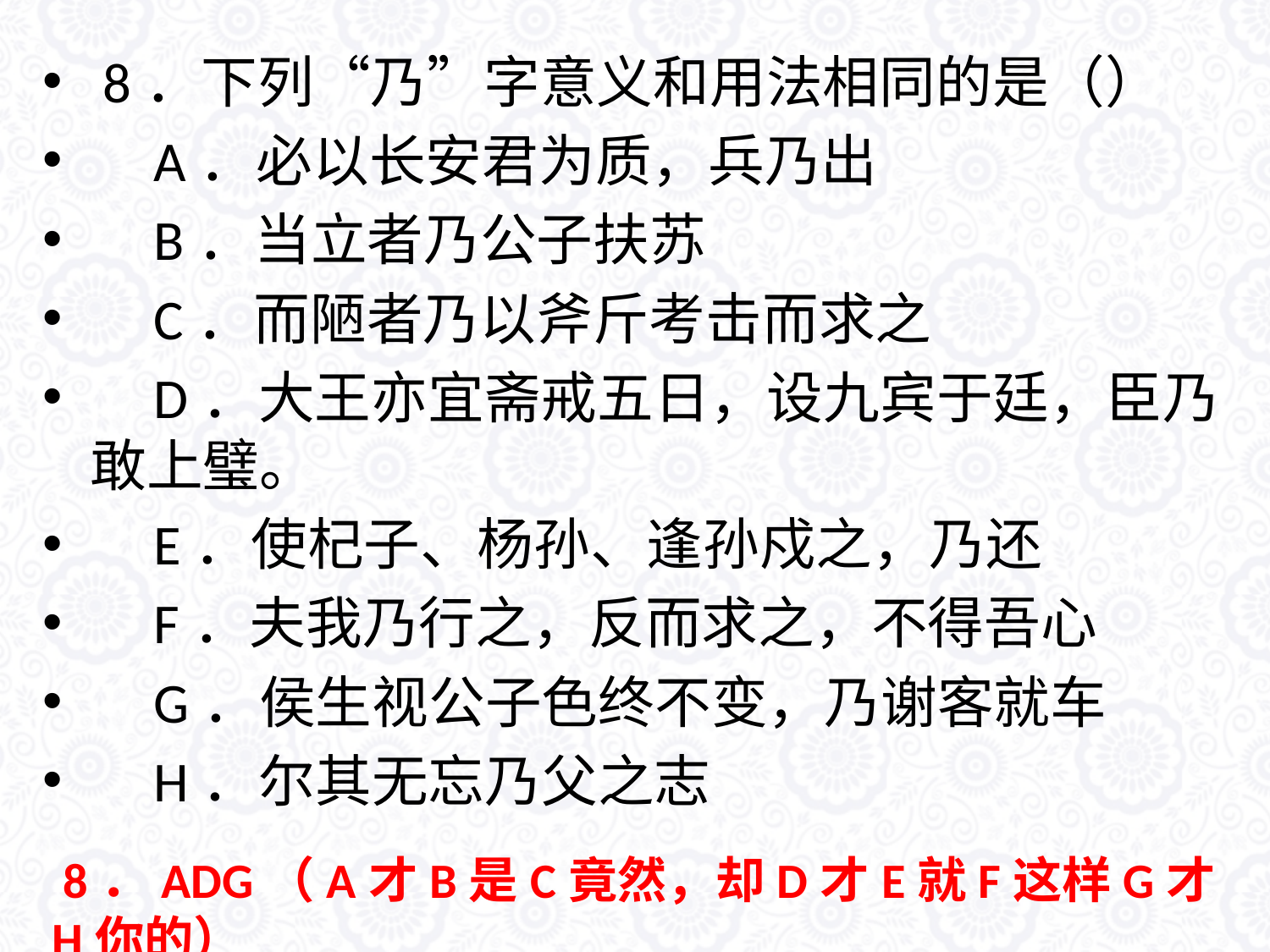

8．下列“乃”字意义和用法相同的是（）
     A．必以长安君为质，兵乃出
     B．当立者乃公子扶苏
     C．而陋者乃以斧斤考击而求之
     D．大王亦宜斋戒五日，设九宾于廷，臣乃敢上璧。
     E．使杞子、杨孙、逢孙戍之，乃还
     F．夫我乃行之，反而求之，不得吾心
     G．侯生视公子色终不变，乃谢客就车
     H．尔其无忘乃父之志
 8．ADG（A才B是C竟然，却D才E就F这样G才H你的）